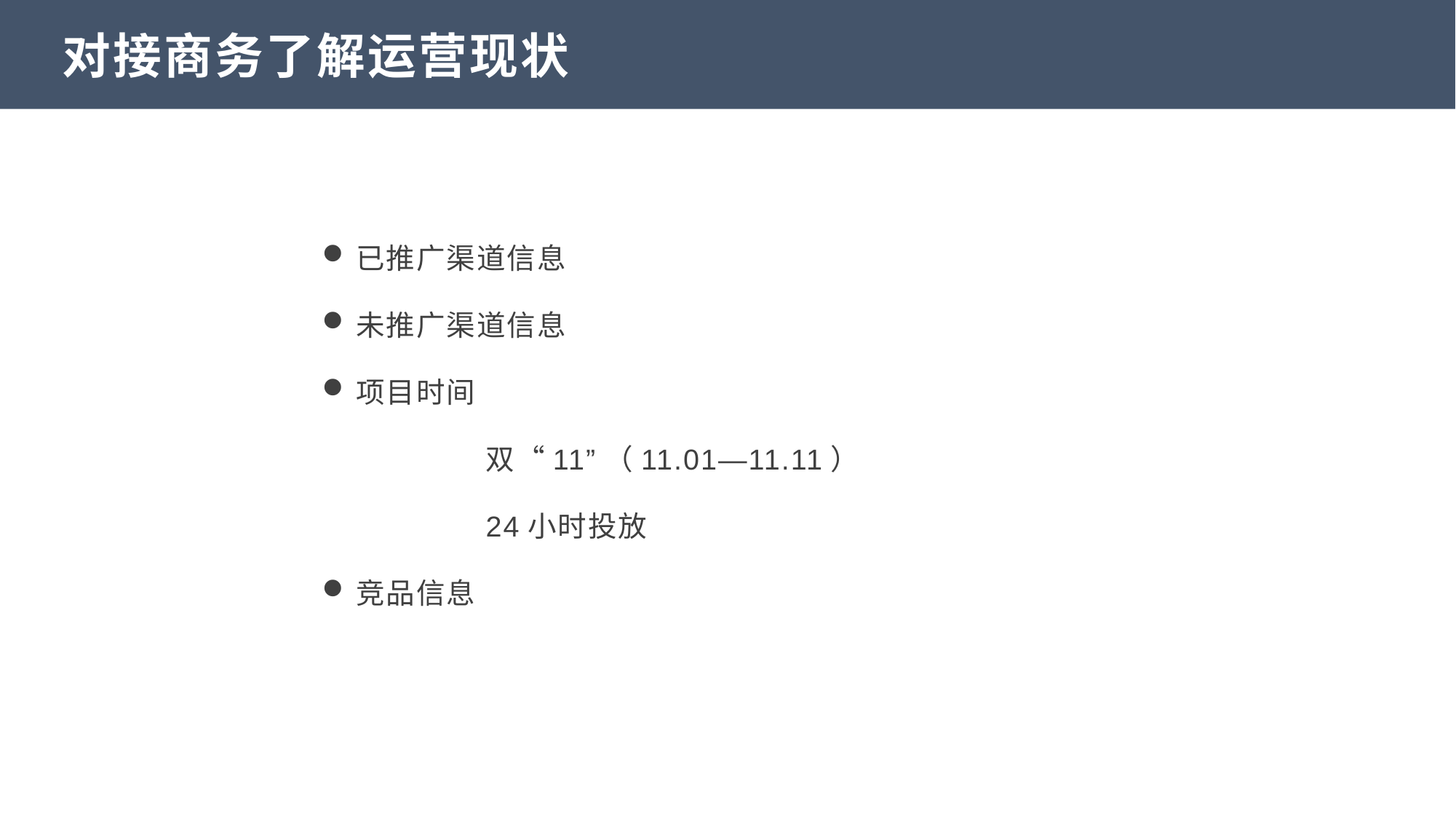

对接商务了解运营现状
已推广渠道信息
未推广渠道信息
项目时间
	双“11”（11.01—11.11）
	24小时投放
竞品信息